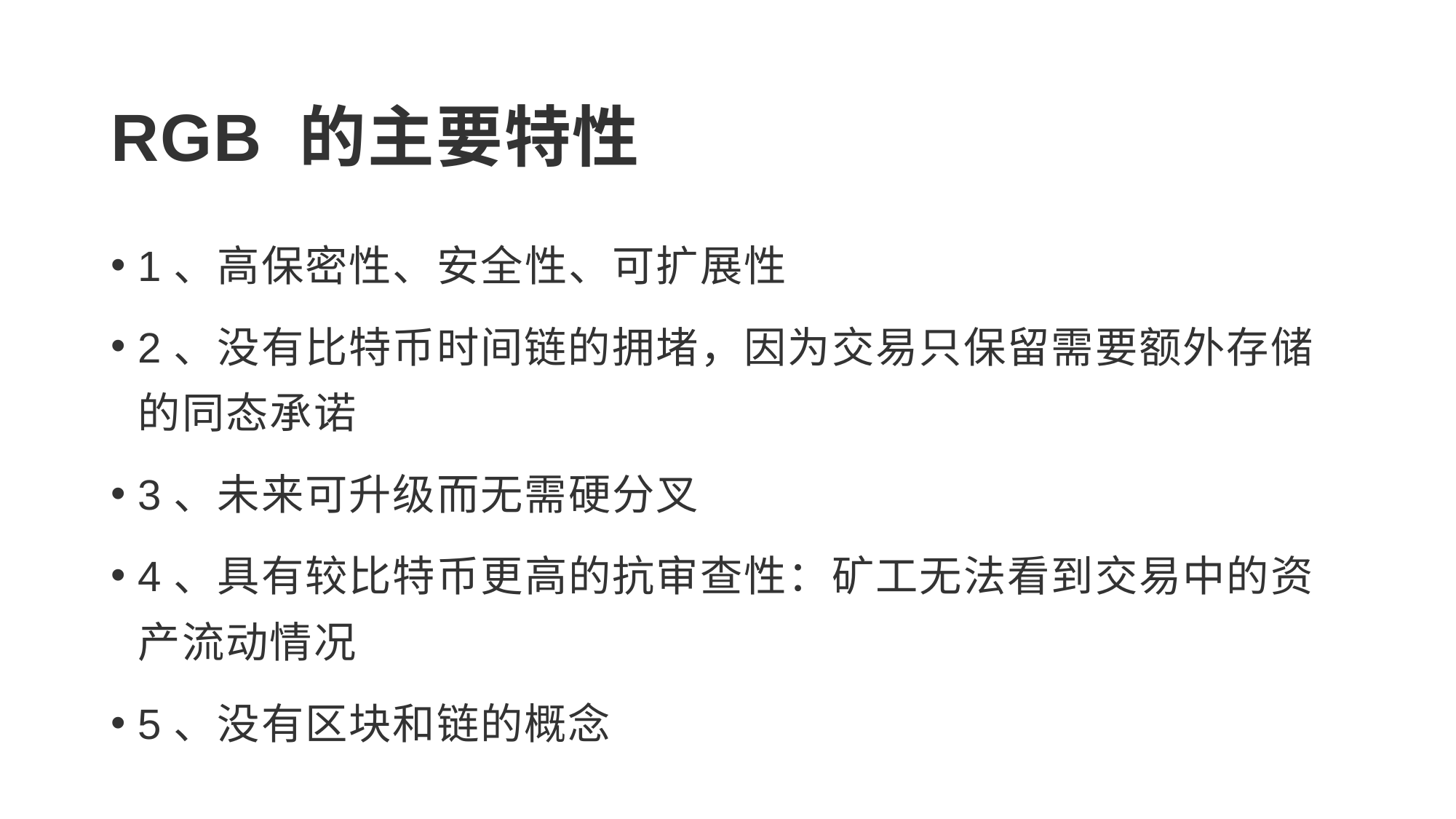

# RGB 的主要特性
1、高保密性、安全性、可扩展性
2、没有比特币时间链的拥堵，因为交易只保留需要额外存储的同态承诺
3、未来可升级而无需硬分叉
4、具有较比特币更高的抗审查性：矿工无法看到交易中的资产流动情况
5、没有区块和链的概念